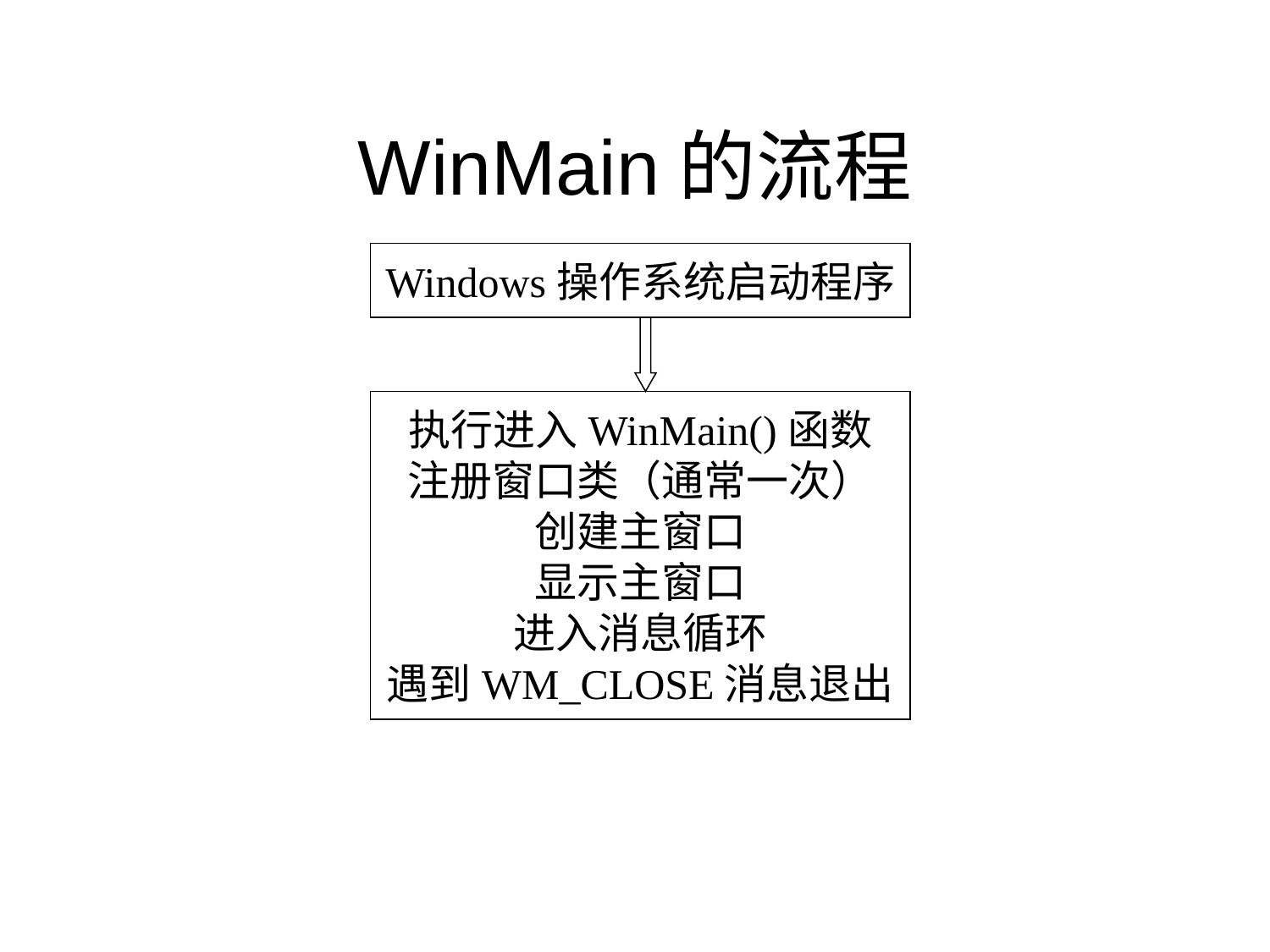

# WinMain的流程
Windows操作系统启动程序

执行进入WinMain()函数
注册窗口类（通常一次）
创建主窗口
显示主窗口
进入消息循环
遇到WM_CLOSE消息退出
12